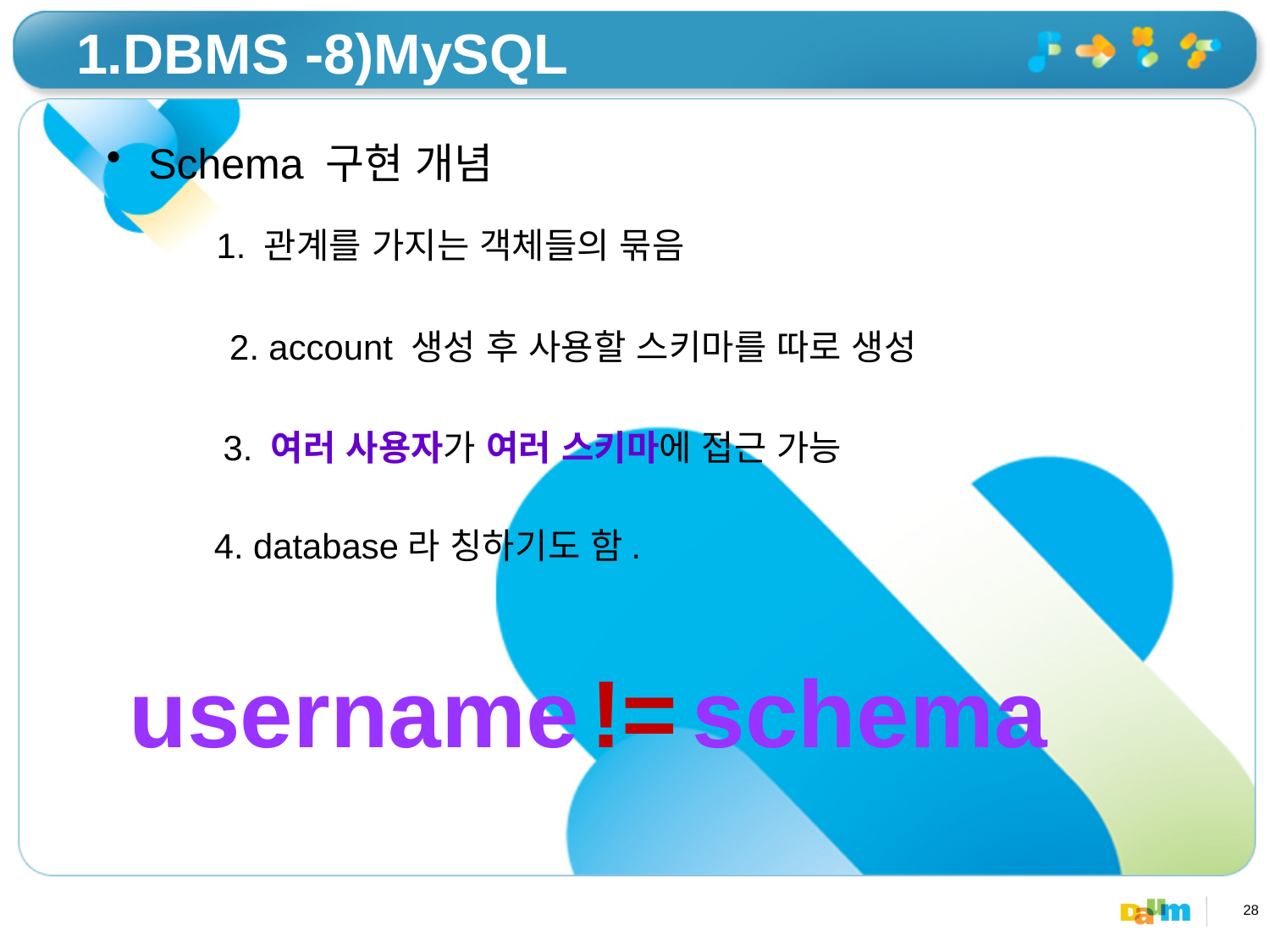

# 1.DBMS -8)MySQL
 Schema 구현 개념
1. 관계를 가지는 객체들의 묶음
2. account 생성 후 사용할 스키마를 따로 생성
3. 여러 사용자가 여러 스키마에 접근 가능
4. database라 칭하기도 함.
username
!=
schema